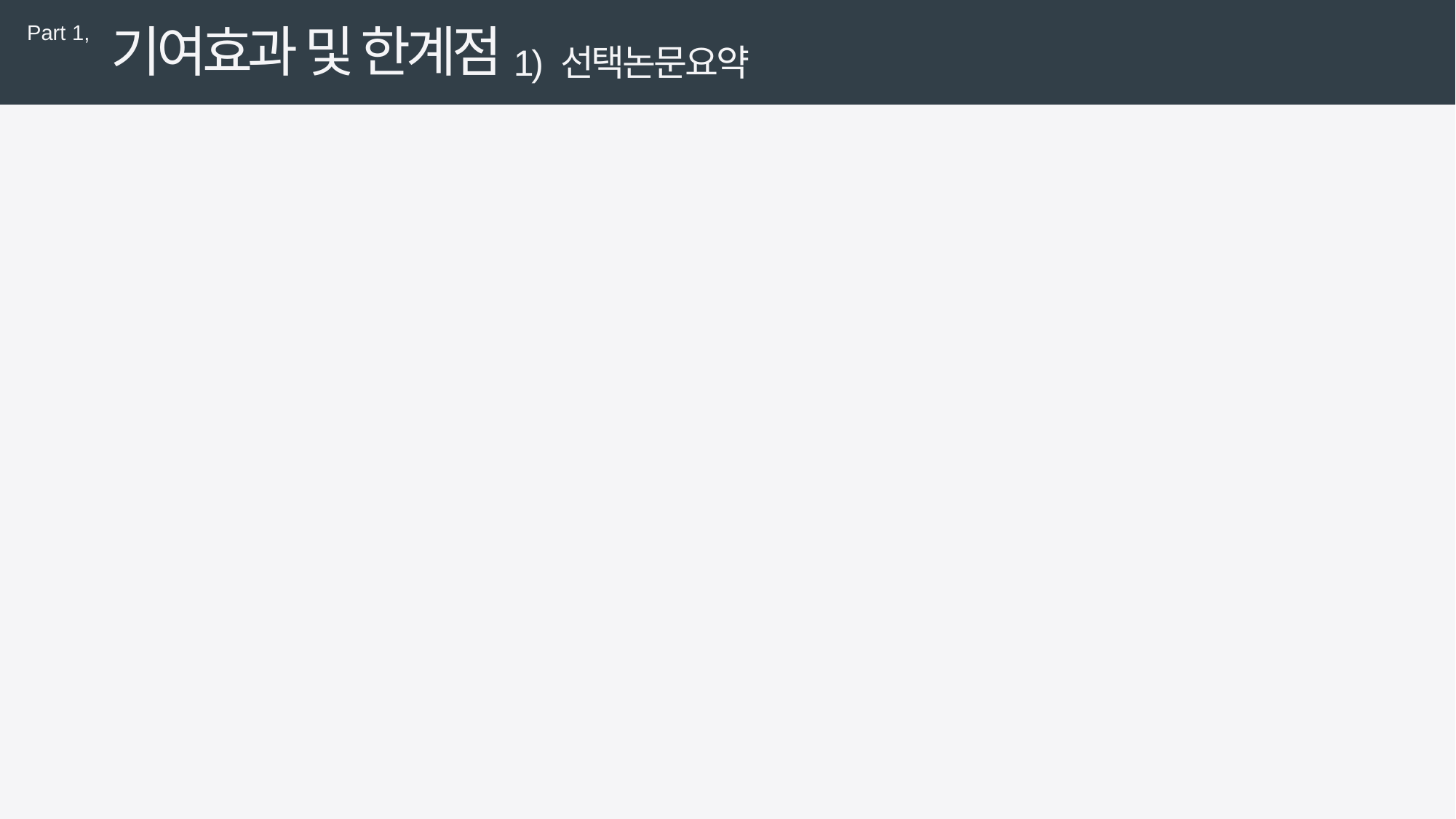

기여효과 및 한계점
Part 1,
1) 선택논문요약